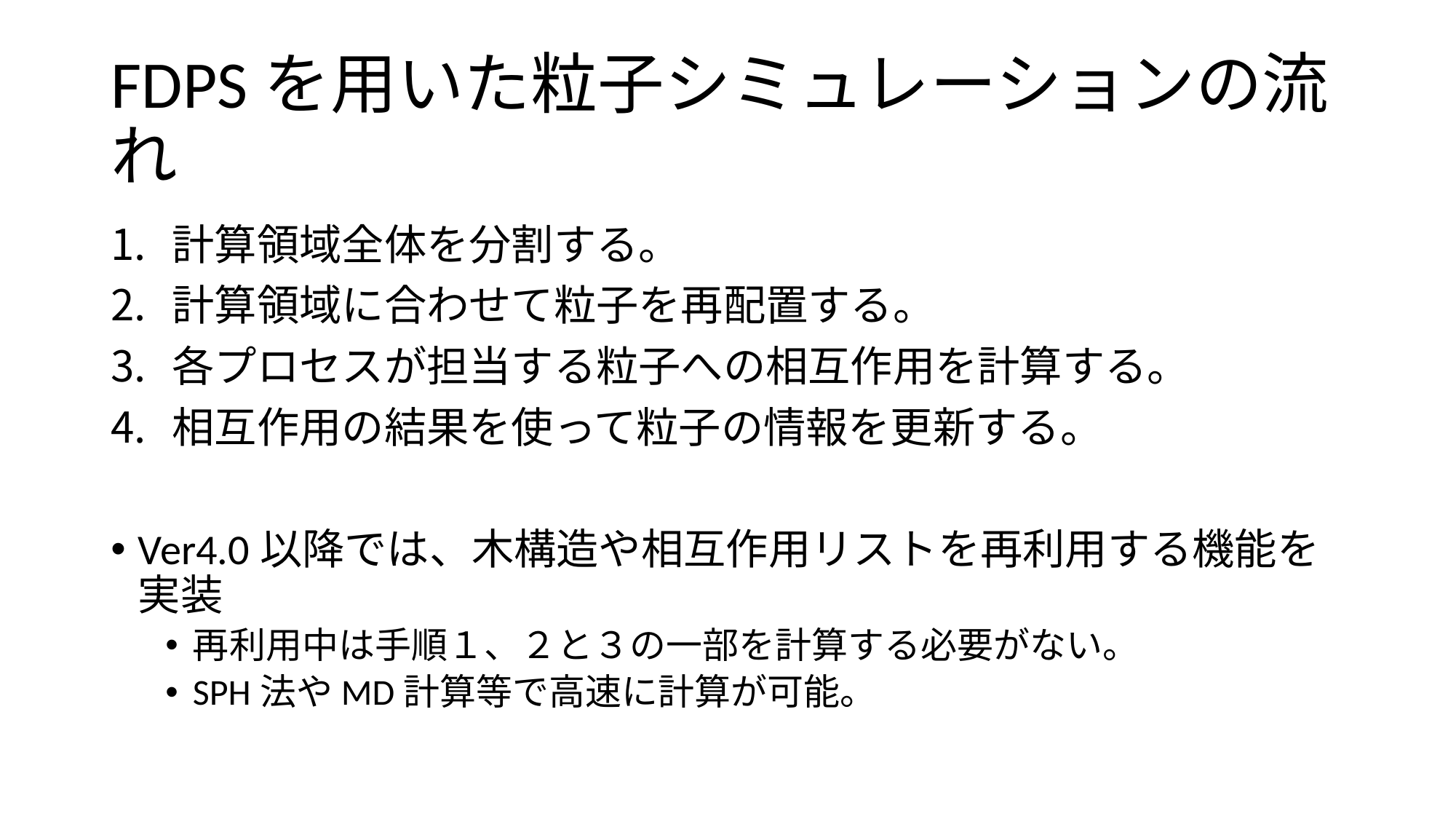

# FDPSを用いた粒子シミュレーションの流れ
計算領域全体を分割する。
計算領域に合わせて粒子を再配置する。
各プロセスが担当する粒子への相互作用を計算する。
相互作用の結果を使って粒子の情報を更新する。

Ver4.0以降では、木構造や相互作用リストを再利用する機能を実装
再利用中は手順１、２と３の一部を計算する必要がない。
SPH法やMD計算等で高速に計算が可能。